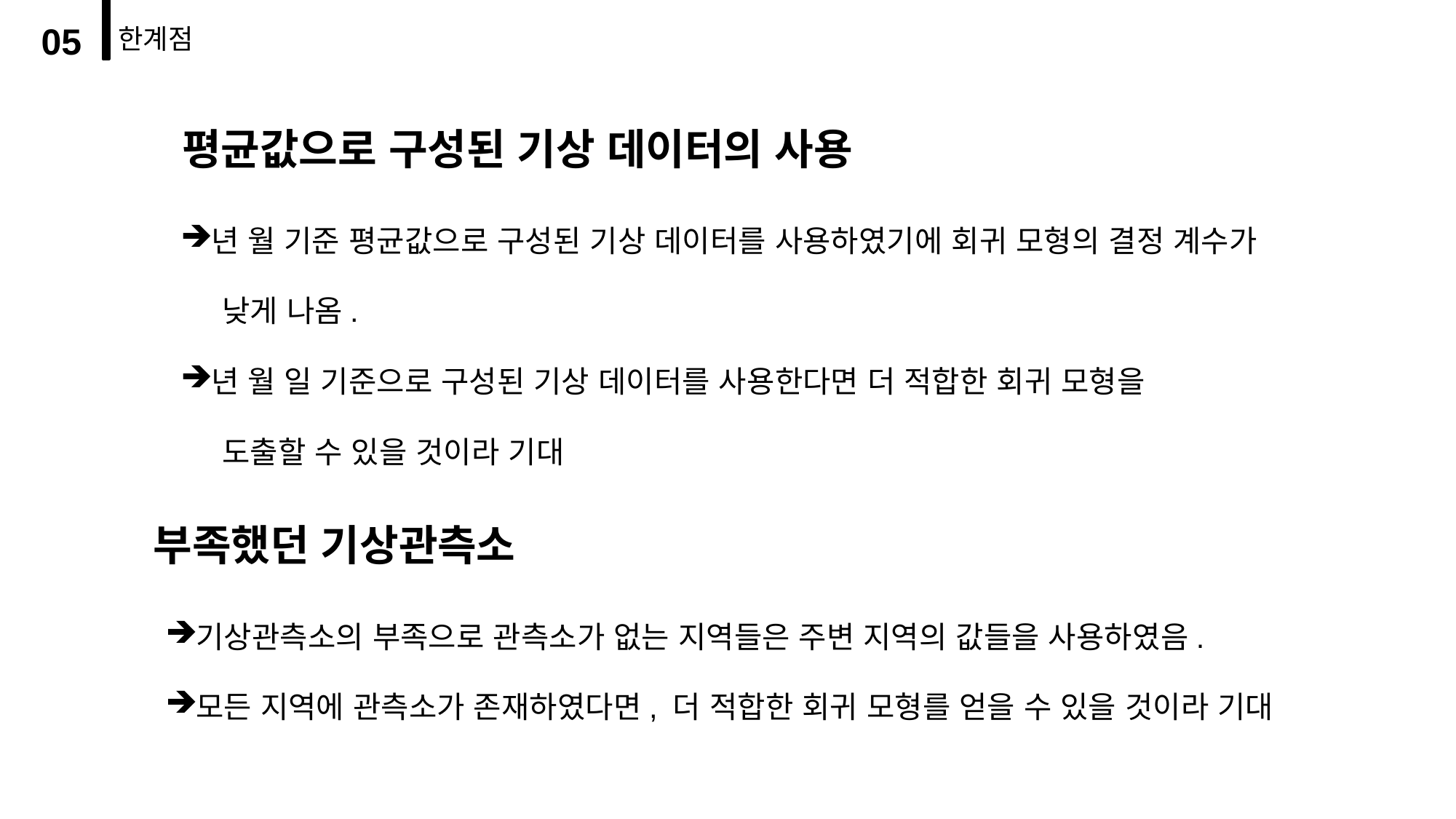

05

한계점
평균값으로 구성된 기상 데이터의 사용
년 월 기준 평균값으로 구성된 기상 데이터를 사용하였기에 회귀 모형의 결정 계수가
    낮게 나옴.
년 월 일 기준으로 구성된 기상 데이터를 사용한다면 더 적합한 회귀 모형을
    도출할 수 있을 것이라 기대

부족했던 기상관측소
기상관측소의 부족으로 관측소가 없는 지역들은 주변 지역의 값들을 사용하였음.
모든 지역에 관측소가 존재하였다면, 더 적합한 회귀 모형를 얻을 수 있을 것이라 기대